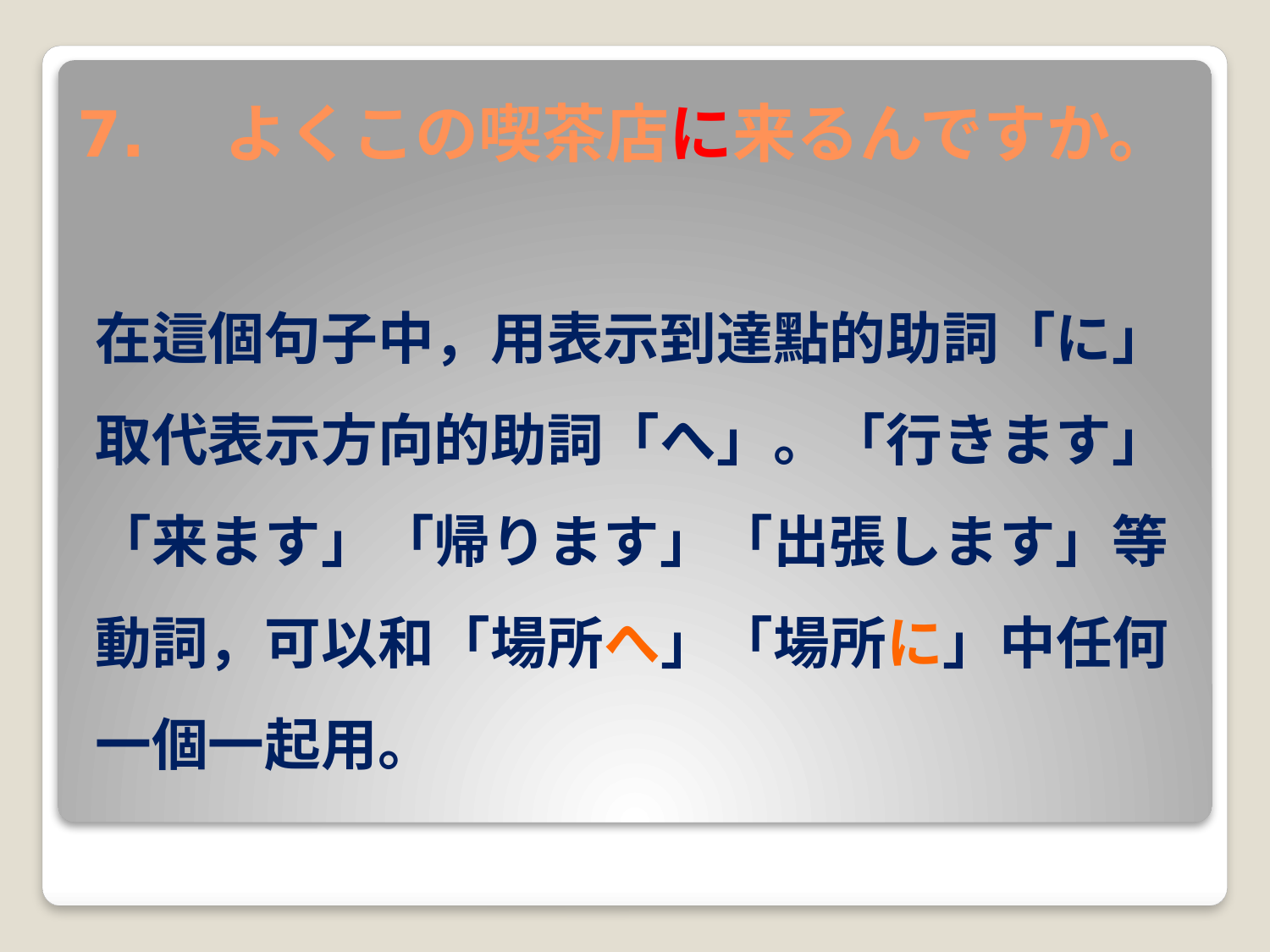

# 7.　よくこの喫茶店に来るんですか。
在這個句子中，用表示到達點的助詞「に」取代表示方向的助詞「へ」。「行きます」「来ます」「帰ります」「出張します」等動詞，可以和「場所へ」「場所に」中任何一個一起用。